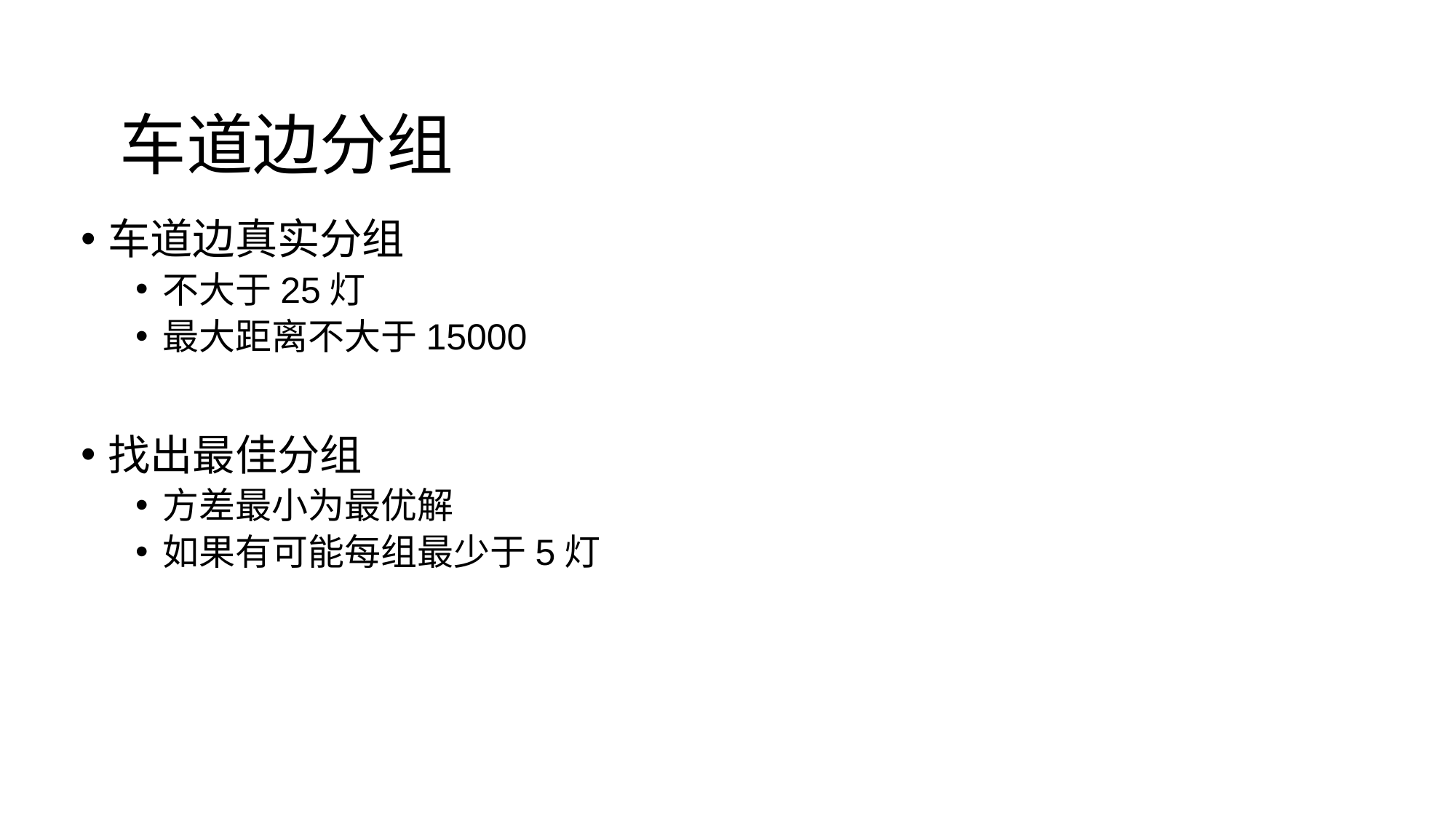

# 车道边分组
车道边真实分组
不大于25灯
最大距离不大于15000

找出最佳分组
方差最小为最优解
如果有可能每组最少于5灯